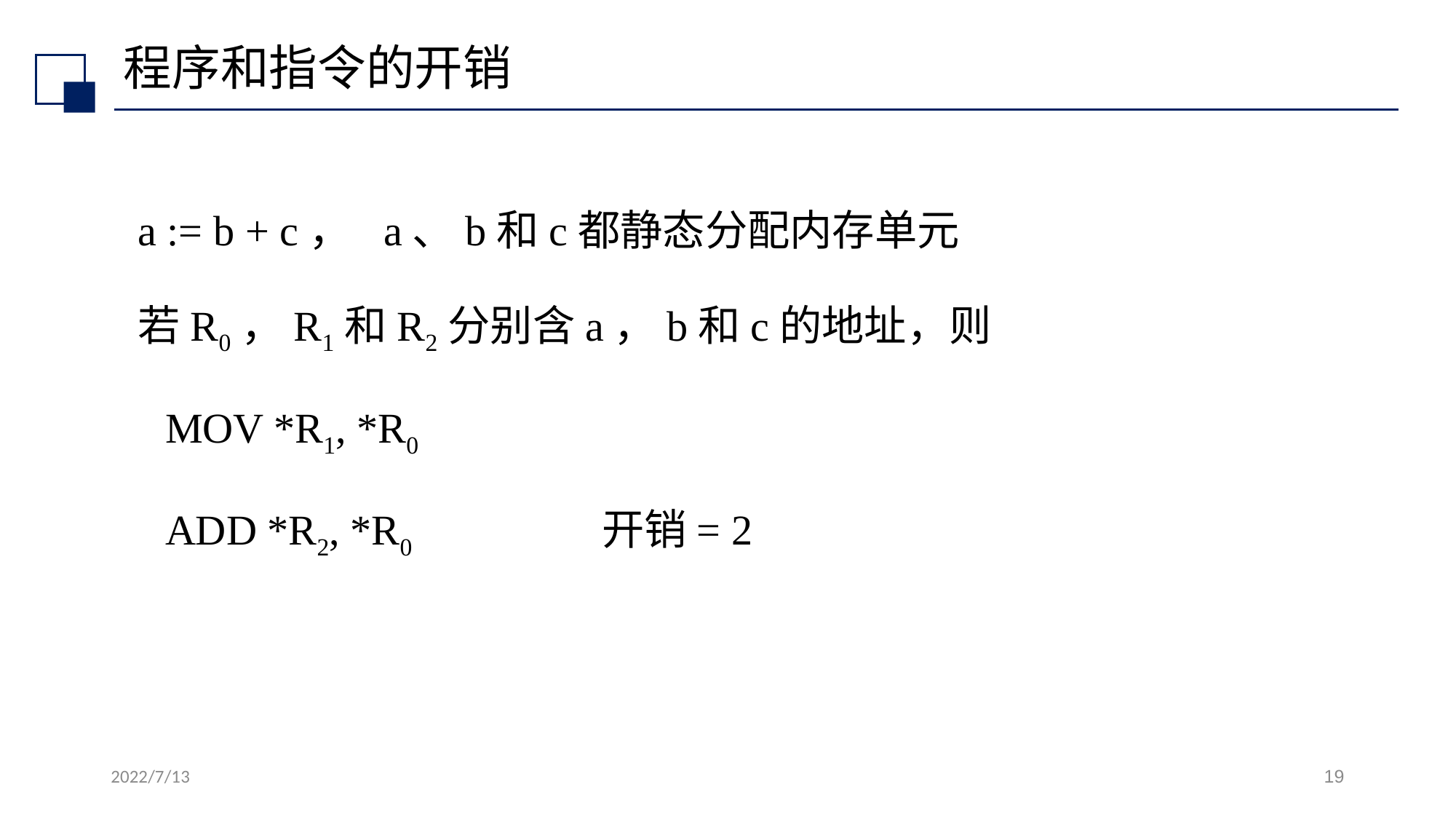

# 程序和指令的开销
a := b + c，	a、b和c都静态分配内存单元
若R0，R1和R2分别含a，b和c的地址，则
	MOV *R1, *R0
	ADD *R2, *R0		开销= 2
2022/7/13
19